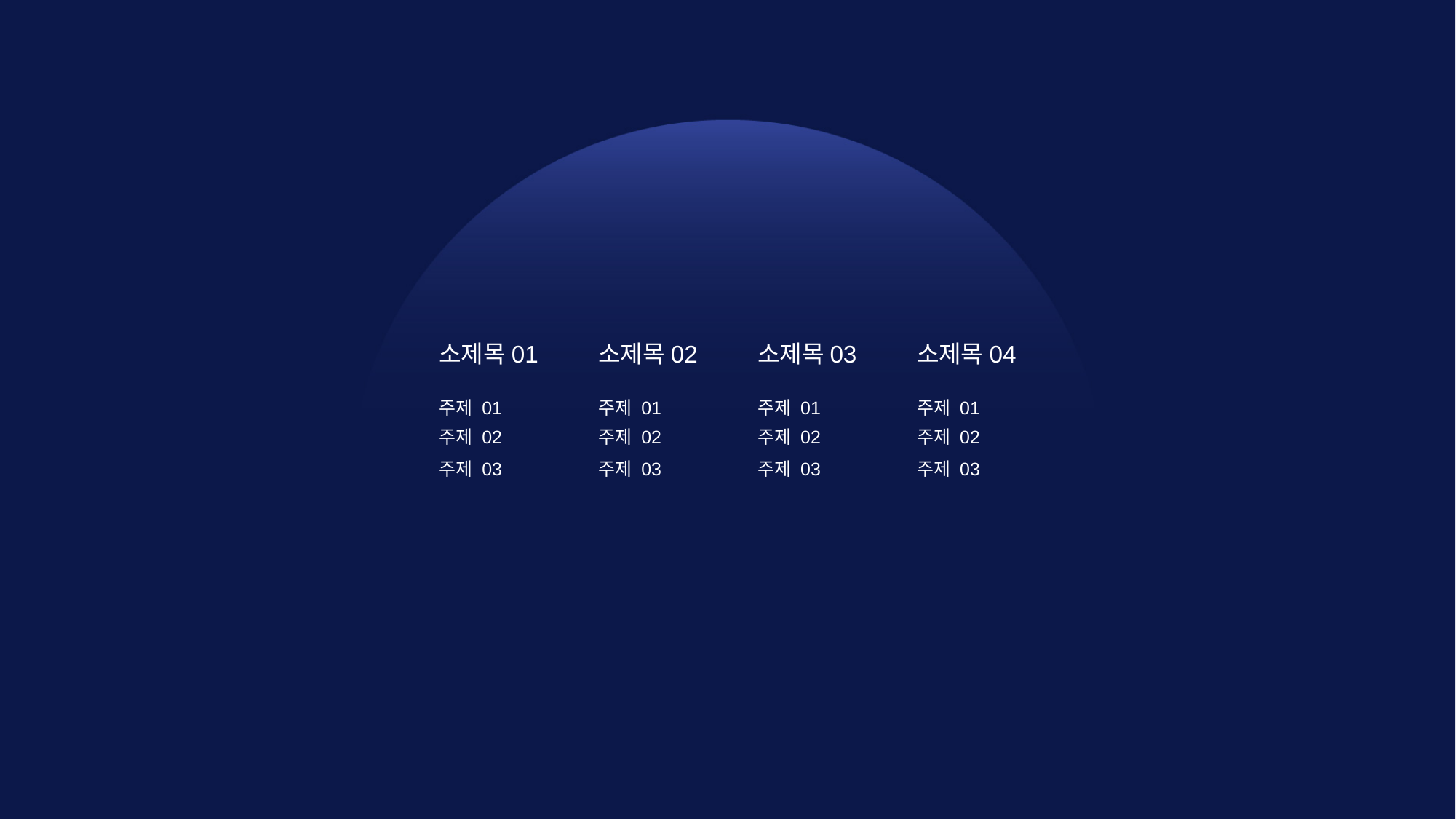

소제목01
소제목02
소제목03
소제목04
주제 01
주제 01
주제 01
주제 01
주제 02
주제 02
주제 02
주제 02
주제 03
주제 03
주제 03
주제 03